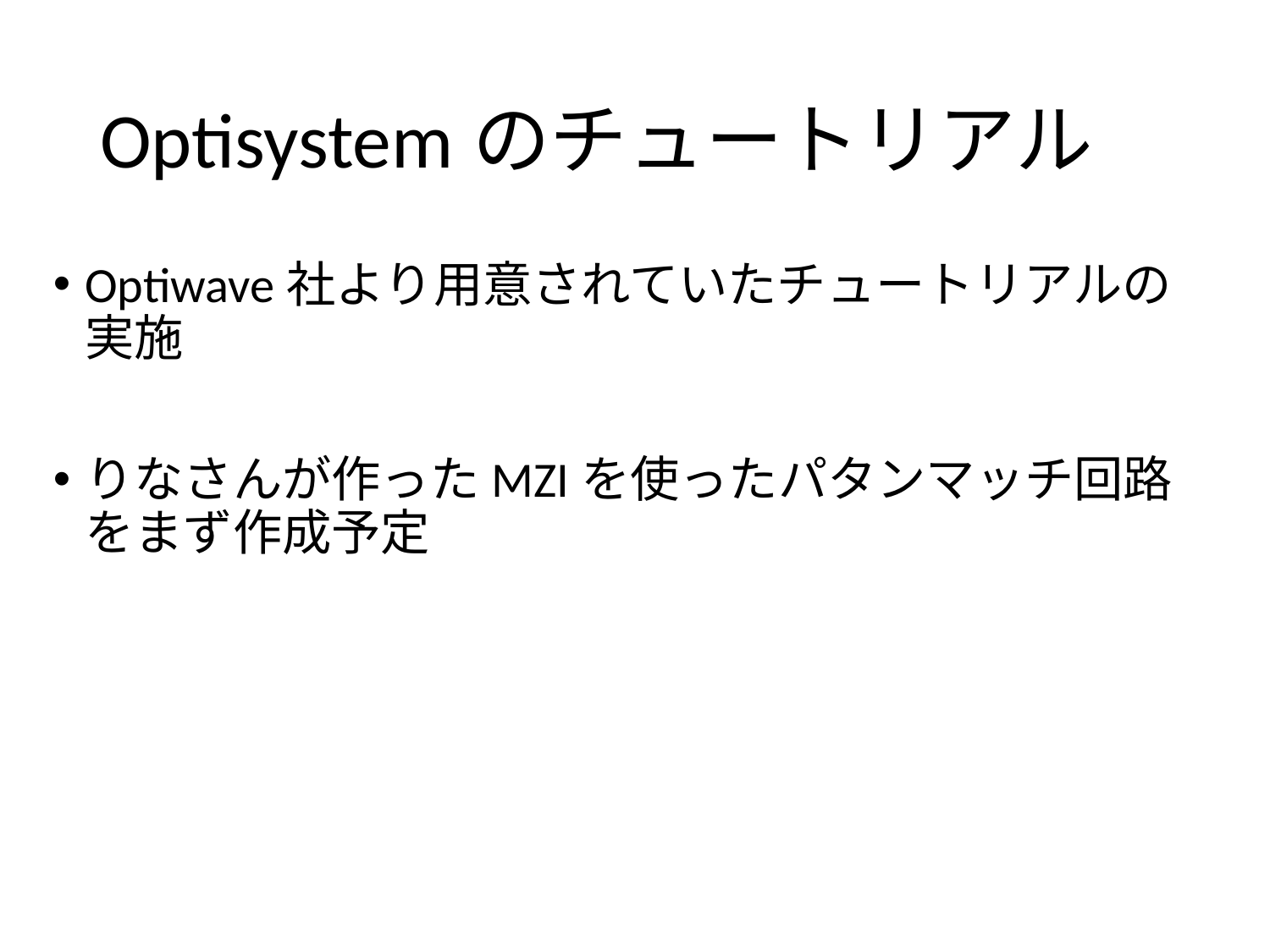

# Optisystemのチュートリアル
Optiwave社より用意されていたチュートリアルの実施

りなさんが作ったMZIを使ったパタンマッチ回路をまず作成予定